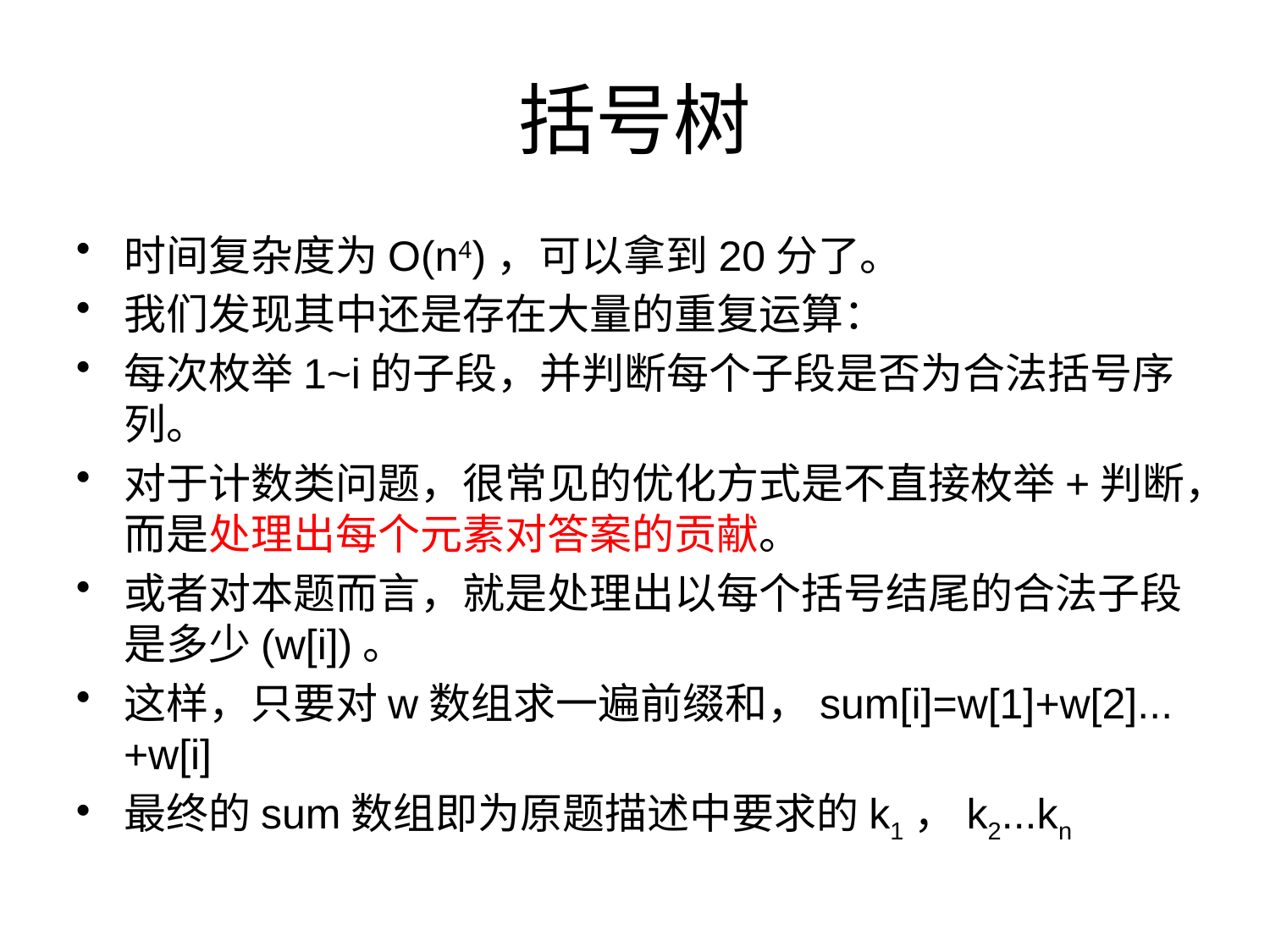

# 括号树
时间复杂度为O(n4)，可以拿到20分了。
我们发现其中还是存在大量的重复运算：
每次枚举1~i的子段，并判断每个子段是否为合法括号序列。
对于计数类问题，很常见的优化方式是不直接枚举+判断，而是处理出每个元素对答案的贡献。
或者对本题而言，就是处理出以每个括号结尾的合法子段是多少(w[i])。
这样，只要对w数组求一遍前缀和，sum[i]=w[1]+w[2]...+w[i]
最终的sum数组即为原题描述中要求的k1，k2...kn